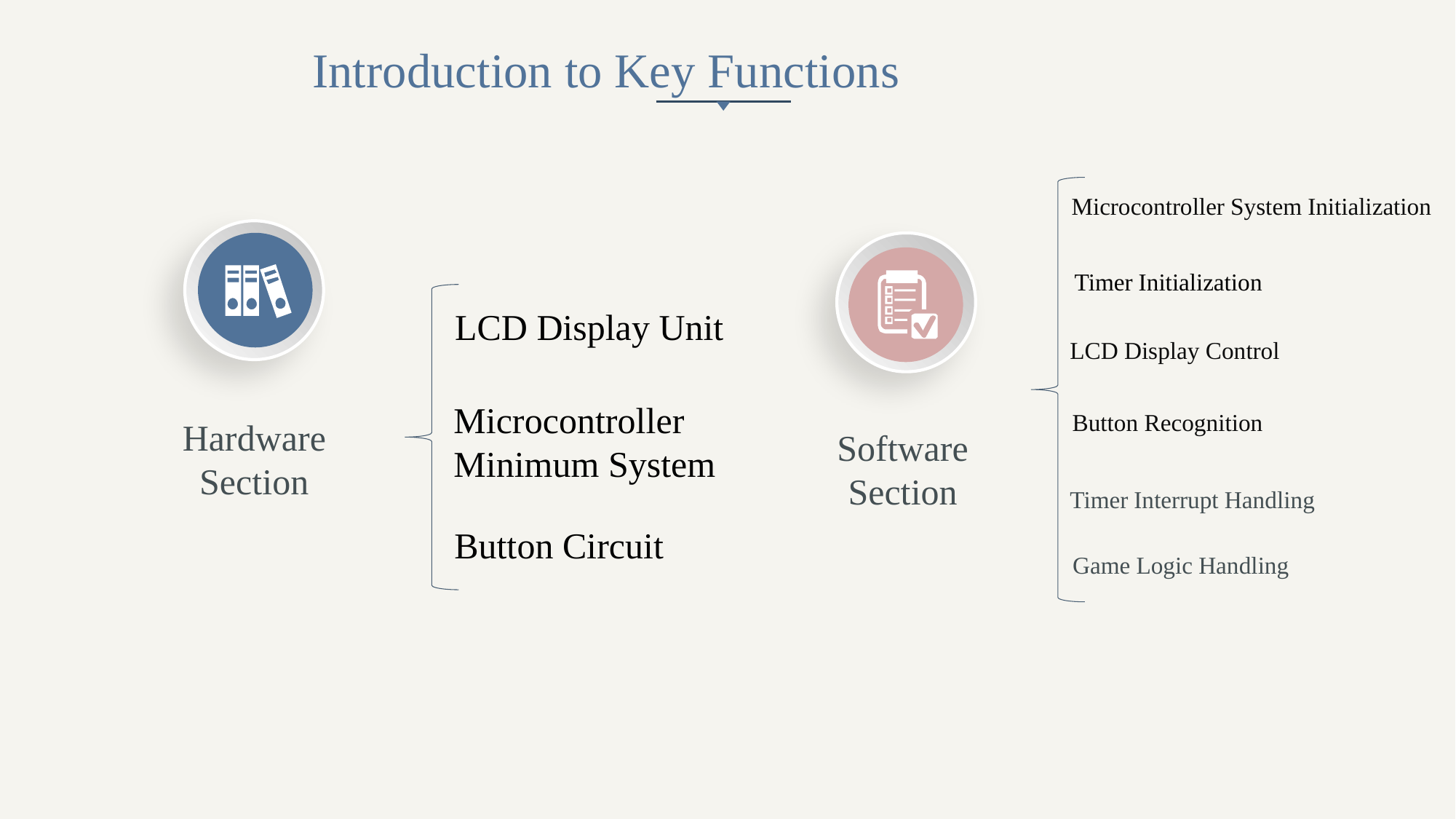

Introduction to Key Functions

Microcontroller System Initialization

Timer Initialization

LCD Display Unit
LCD Display Control
Microcontroller Minimum System
Button Recognition
Hardware
Section
Software
Section
Timer Interrupt Handling
Button Circuit
Game Logic Handling
延迟符号